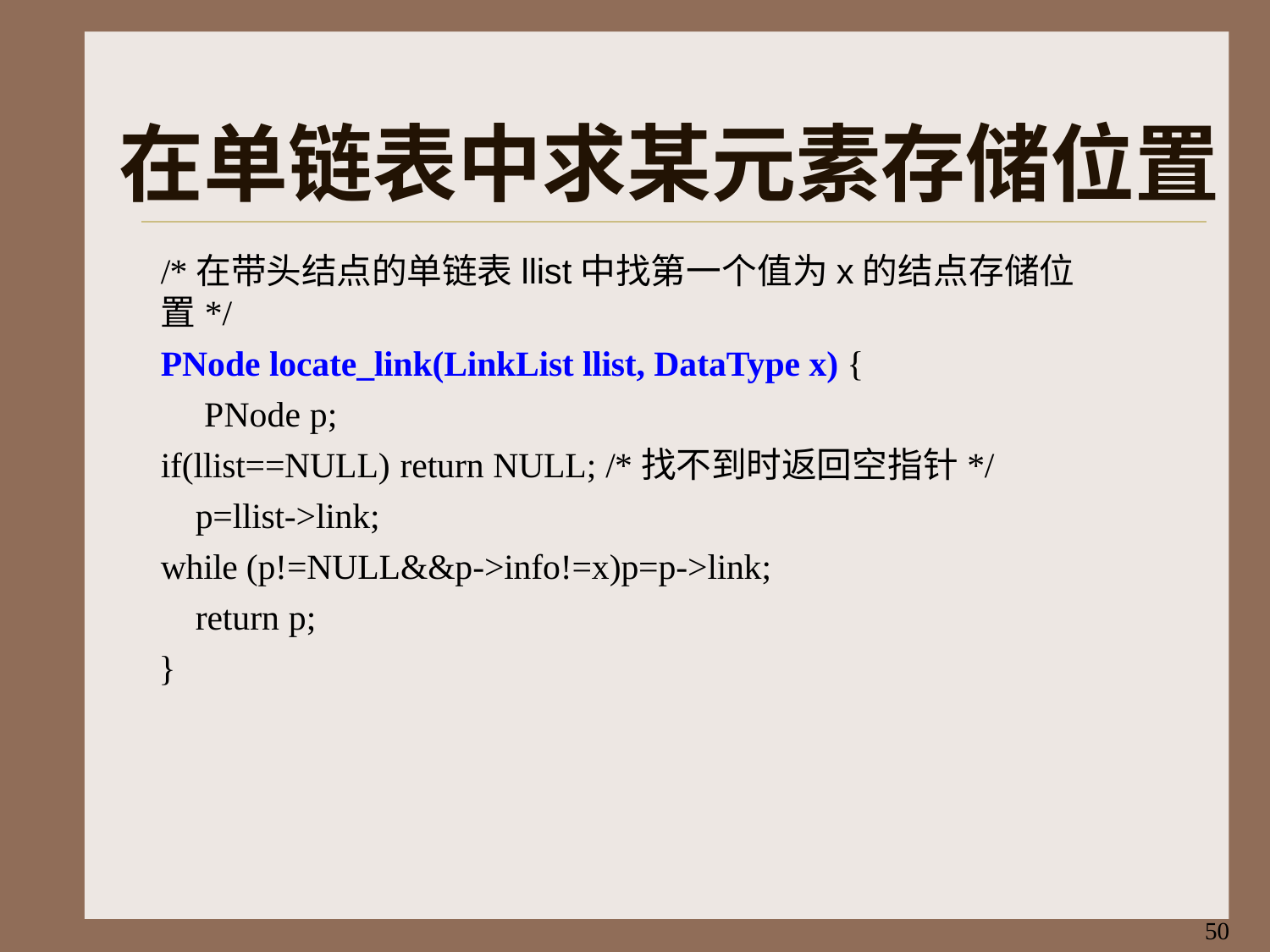

# 在单链表中求某元素存储位置

/*在带头结点的单链表llist中找第一个值为x的结点存储位置*/
PNode locate_link(LinkList llist, DataType x) {  PNode p;
if(llist==NULL) return NULL; /*找不到时返回空指针*/  p=llist->link;
while (p!=NULL&&p->info!=x)p=p->link;  return p;
}
50